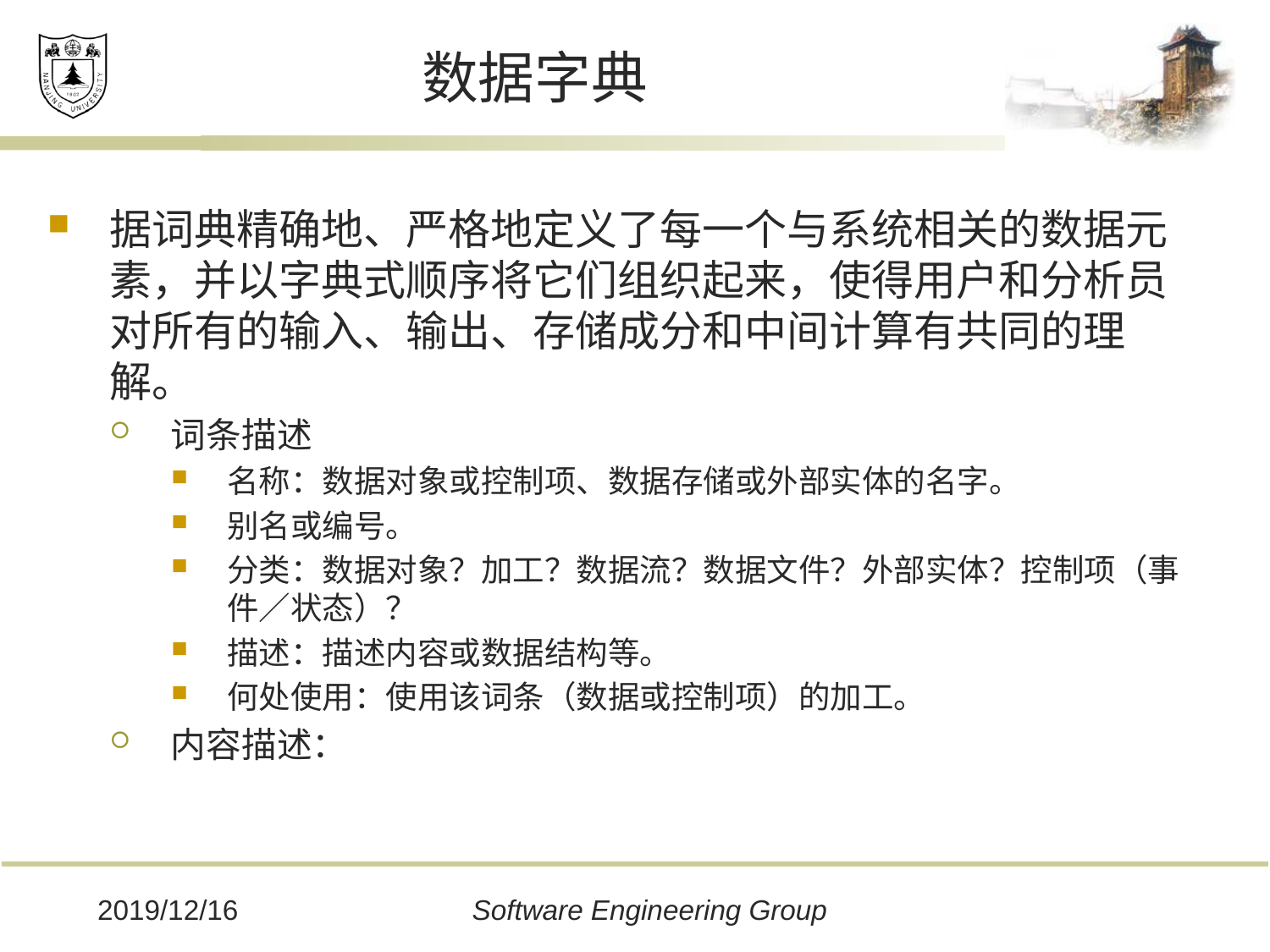

# 数据字典
据词典精确地、严格地定义了每一个与系统相关的数据元素，并以字典式顺序将它们组织起来，使得用户和分析员对所有的输入、输出、存储成分和中间计算有共同的理解。
词条描述
名称：数据对象或控制项、数据存储或外部实体的名字。
别名或编号。
分类：数据对象？加工？数据流？数据文件？外部实体？控制项（事件∕状态）？
描述：描述内容或数据结构等。
何处使用：使用该词条（数据或控制项）的加工。
内容描述：
2019/12/16
Software Engineering Group